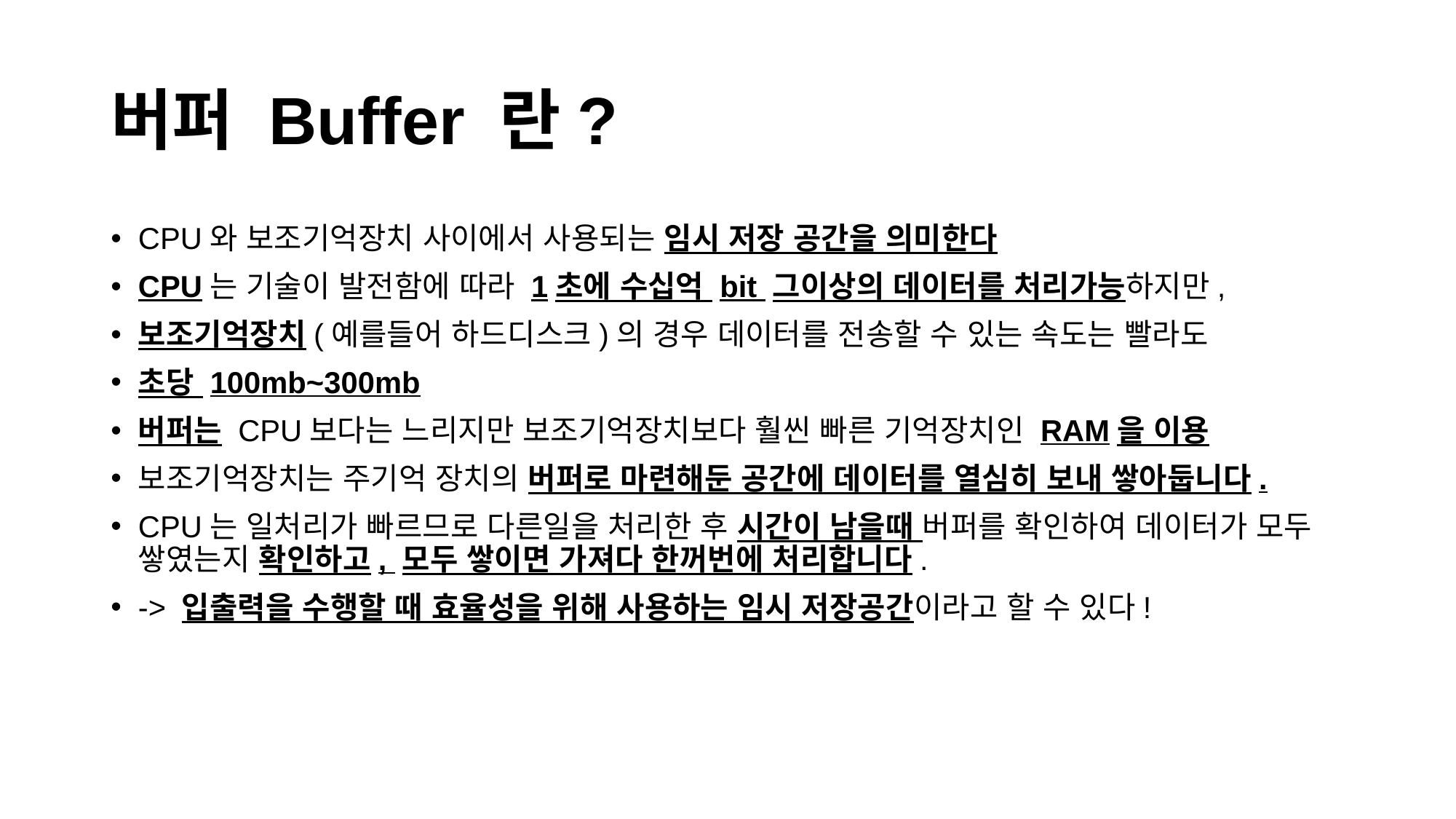

# 버퍼 Buffer 란?
CPU와 보조기억장치 사이에서 사용되는 임시 저장 공간을 의미한다
CPU는 기술이 발전함에 따라 1초에 수십억 bit 그이상의 데이터를 처리가능하지만,
보조기억장치(예를들어 하드디스크)의 경우 데이터를 전송할 수 있는 속도는 빨라도
초당 100mb~300mb
버퍼는 CPU보다는 느리지만 보조기억장치보다 훨씬 빠른 기억장치인 RAM을 이용
보조기억장치는 주기억 장치의 버퍼로 마련해둔 공간에 데이터를 열심히 보내 쌓아둡니다.
CPU는 일처리가 빠르므로 다른일을 처리한 후 시간이 남을때 버퍼를 확인하여 데이터가 모두 쌓였는지 확인하고, 모두 쌓이면 가져다 한꺼번에 처리합니다.
-> 입출력을 수행할 때 효율성을 위해 사용하는 임시 저장공간이라고 할 수 있다!